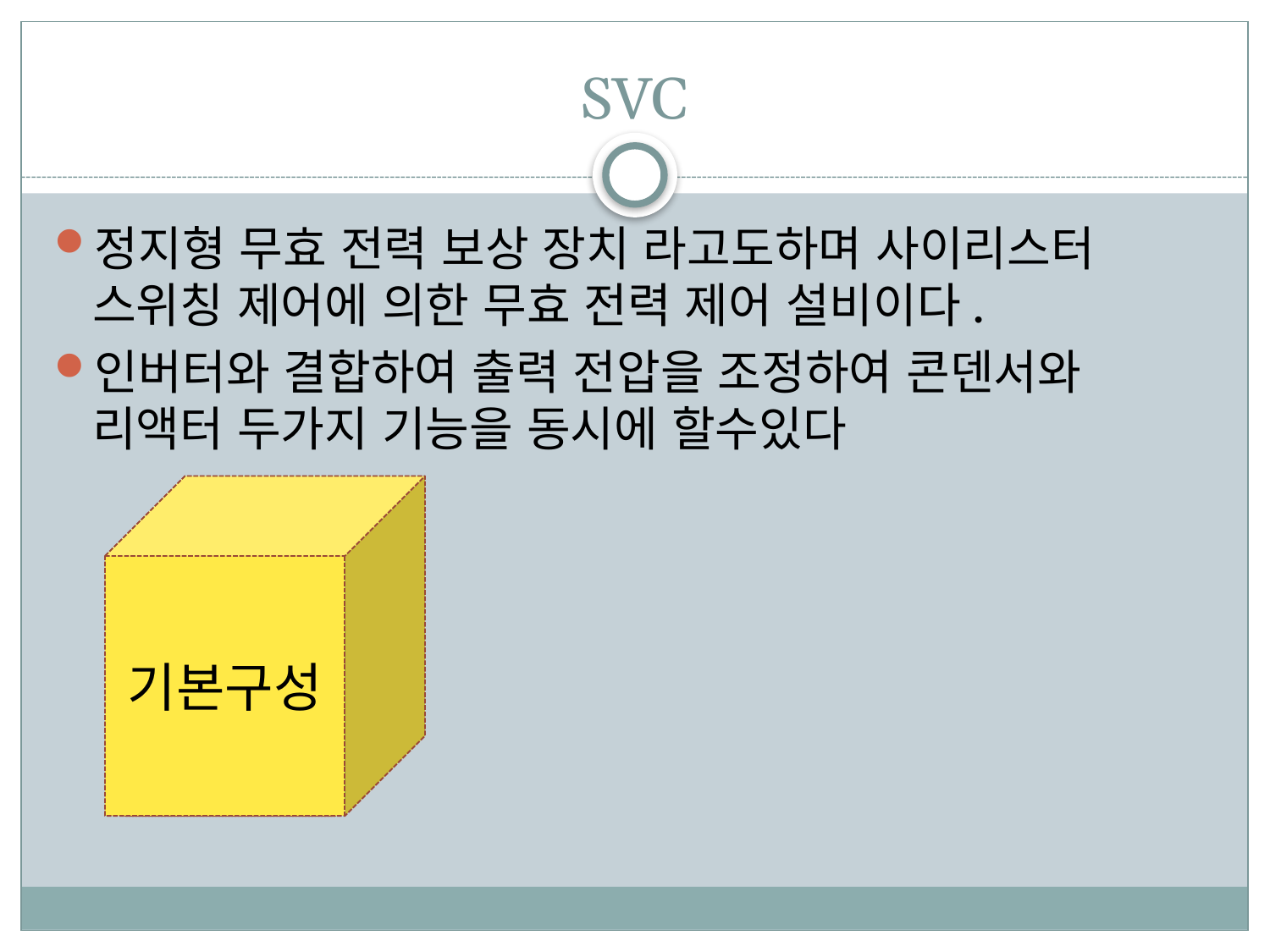

# SVC
정지형 무효 전력 보상 장치 라고도하며 사이리스터 스위칭 제어에 의한 무효 전력 제어 설비이다.
인버터와 결합하여 출력 전압을 조정하여 콘덴서와 리액터 두가지 기능을 동시에 할수있다

기본구성
고조파 필터
TSC
TCR